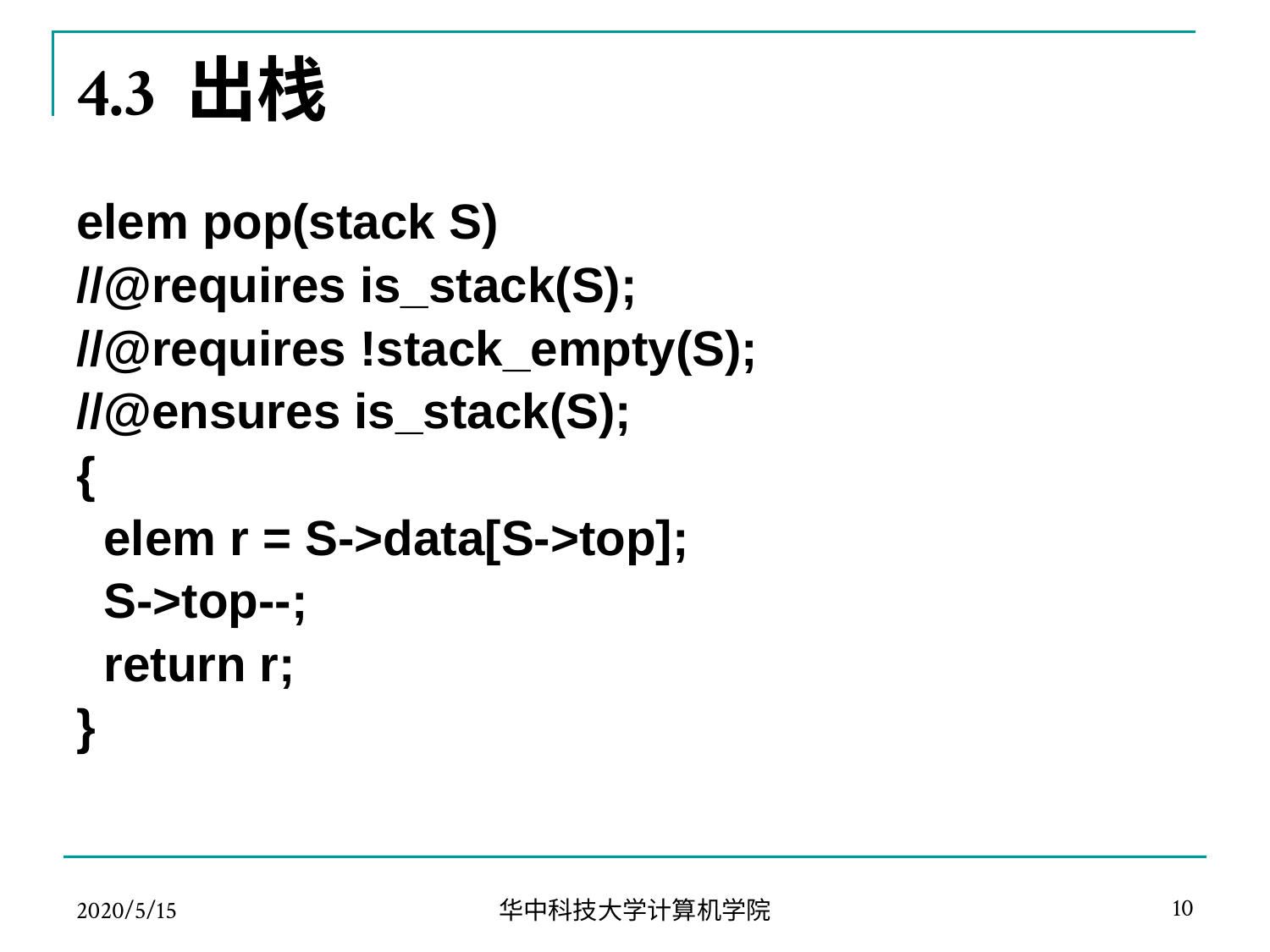

# 4.3 出栈
elem pop(stack S)
//@requires is_stack(S);
//@requires !stack_empty(S);
//@ensures is_stack(S);
{
  elem r = S->data[S->top];
  S->top--;
  return r;
}
2020/5/15
10
华中科技大学计算机学院